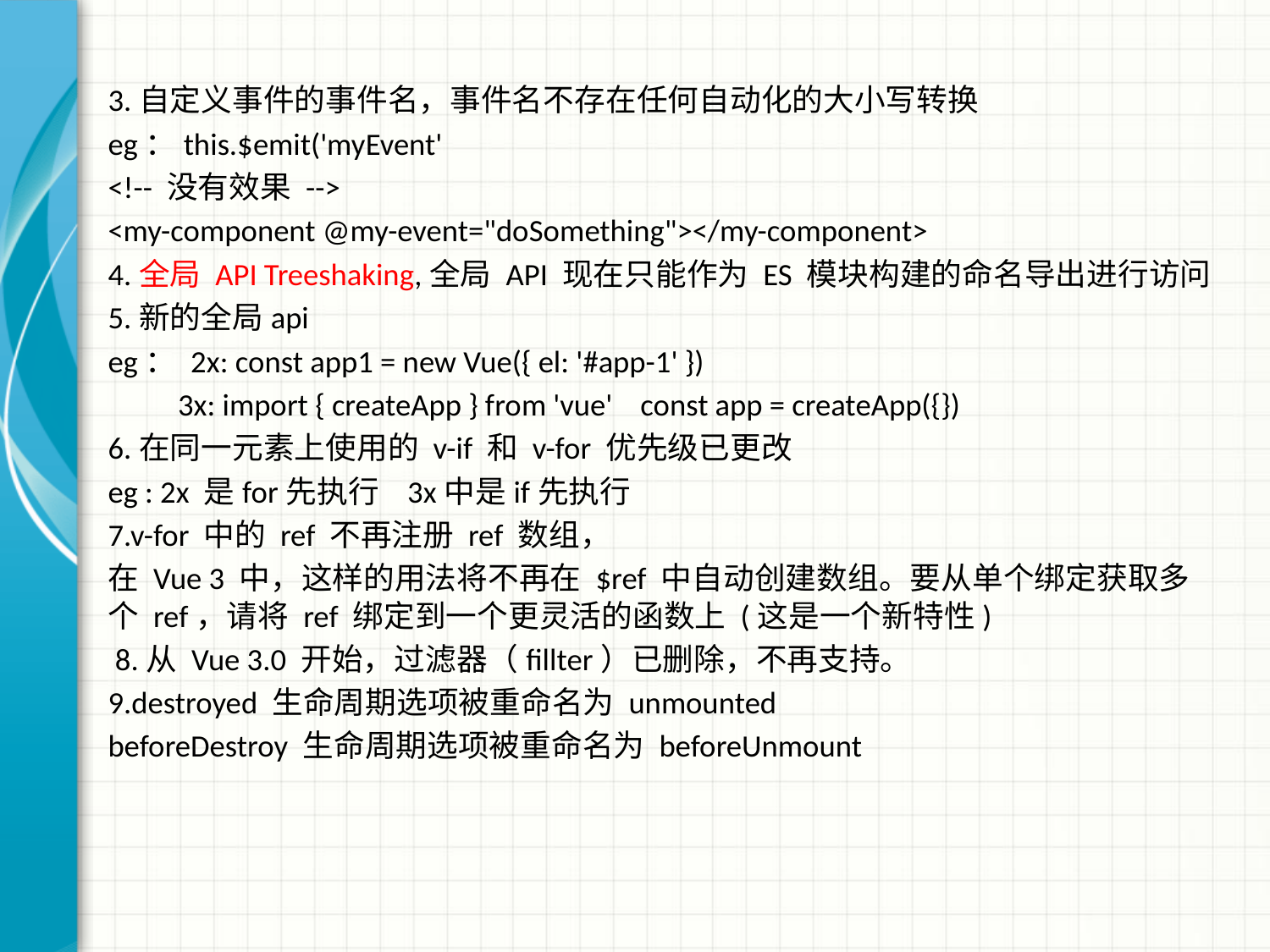

3.自定义事件的事件名，事件名不存在任何自动化的大小写转换
eg：this.$emit('myEvent'
<!-- 没有效果 -->
<my-component @my-event="doSomething"></my-component>
4.全局 API Treeshaking,全局 API 现在只能作为 ES 模块构建的命名导出进行访问
5.新的全局api
eg： 2x: const app1 = new Vue({ el: '#app-1' })
          3x: import { createApp } from 'vue'    const app = createApp({})
6.在同一元素上使用的 v-if 和 v-for 优先级已更改
eg : 2x 是for先执行   3x中是if先执行
7.v-for 中的 ref 不再注册 ref 数组，
在 Vue 3 中，这样的用法将不再在 $ref 中自动创建数组。要从单个绑定获取多个 ref，请将 ref 绑定到一个更灵活的函数上 (这是一个新特性)
 8.从 Vue 3.0 开始，过滤器（fillter）已删除，不再支持。
9.destroyed 生命周期选项被重命名为 unmounted
beforeDestroy 生命周期选项被重命名为 beforeUnmount